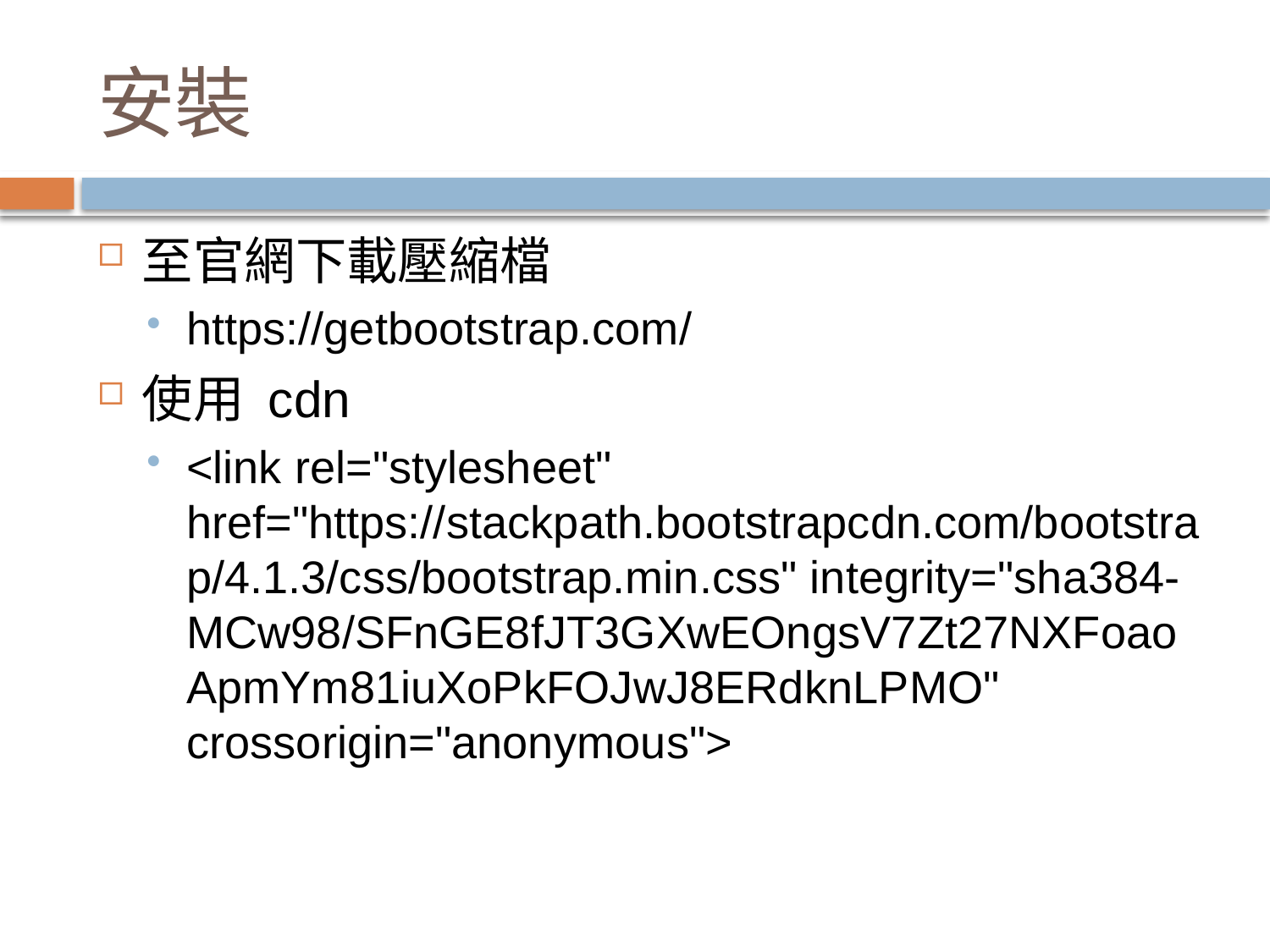

# 安裝
至官網下載壓縮檔
https://getbootstrap.com/
使用 cdn
<link rel="stylesheet" href="https://stackpath.bootstrapcdn.com/bootstrap/4.1.3/css/bootstrap.min.css" integrity="sha384-MCw98/SFnGE8fJT3GXwEOngsV7Zt27NXFoaoApmYm81iuXoPkFOJwJ8ERdknLPMO" crossorigin="anonymous">